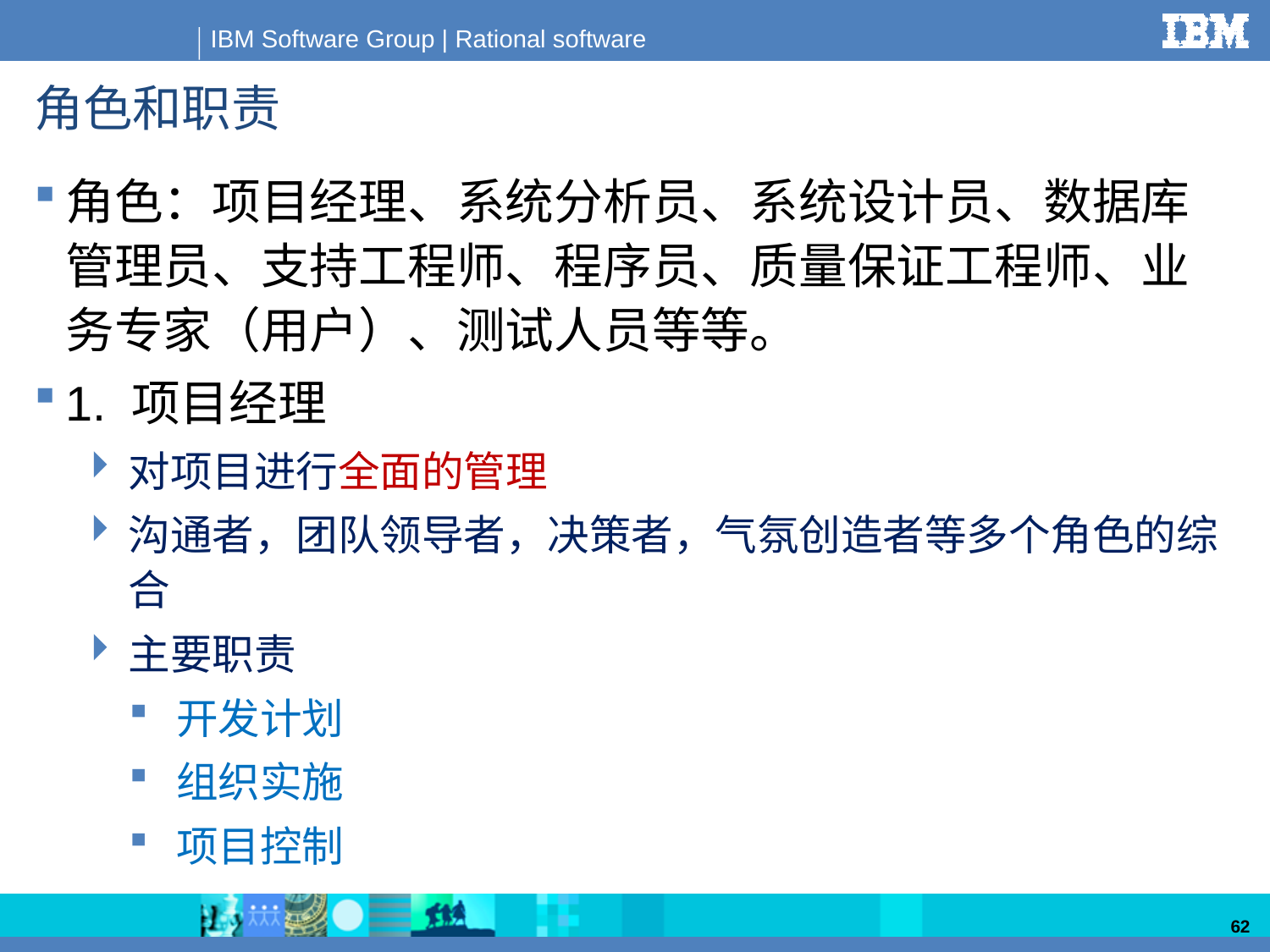

# 角色和职责
角色：项目经理、系统分析员、系统设计员、数据库管理员、支持工程师、程序员、质量保证工程师、业务专家（用户）、测试人员等等。
1. 项目经理
对项目进行全面的管理
沟通者，团队领导者，决策者，气氛创造者等多个角色的综合
主要职责
开发计划
组织实施
项目控制
62